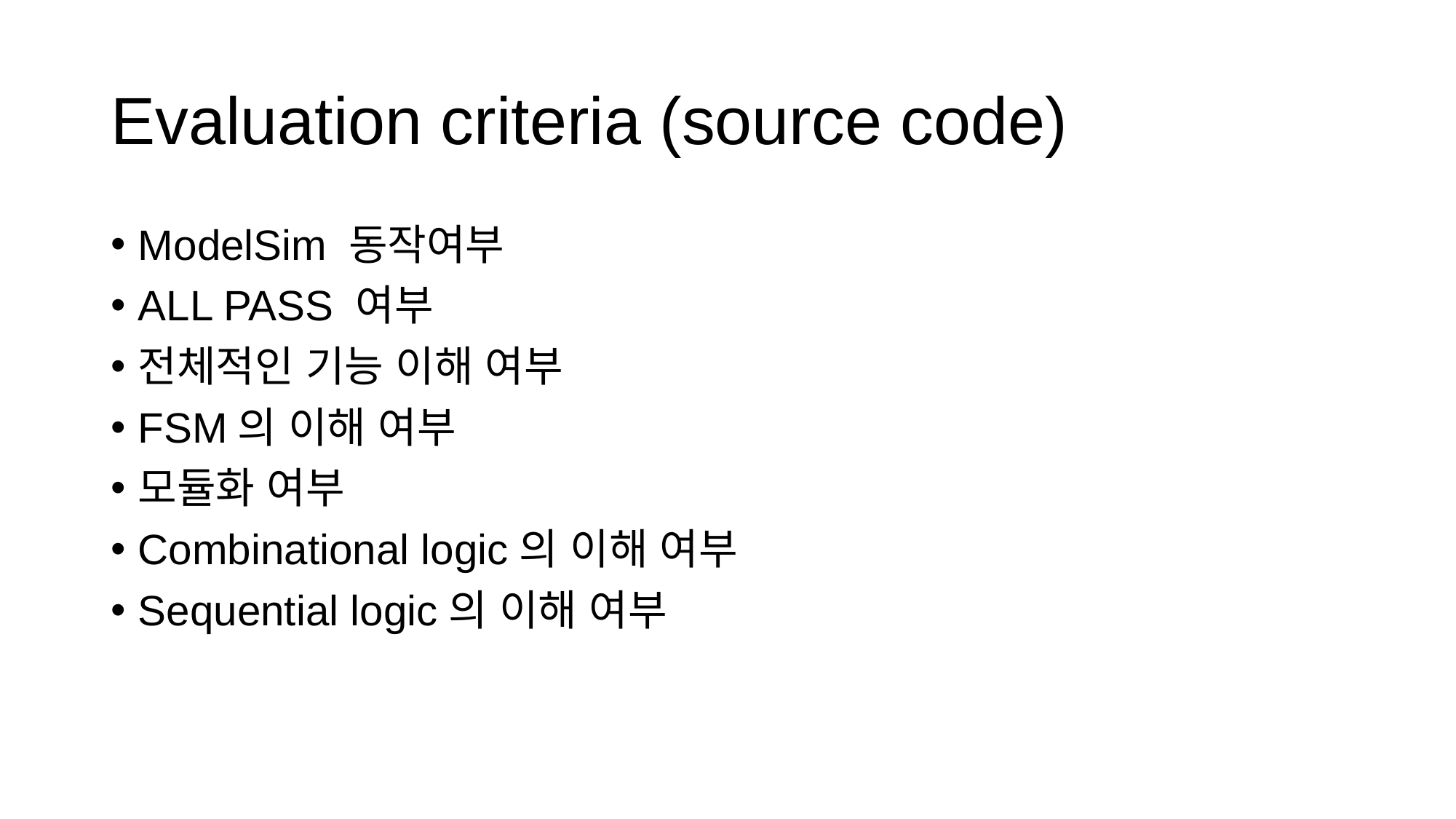

# Evaluation criteria (source code)
ModelSim 동작여부
ALL PASS 여부
전체적인 기능 이해 여부
FSM의 이해 여부
모듈화 여부
Combinational logic의 이해 여부
Sequential logic의 이해 여부